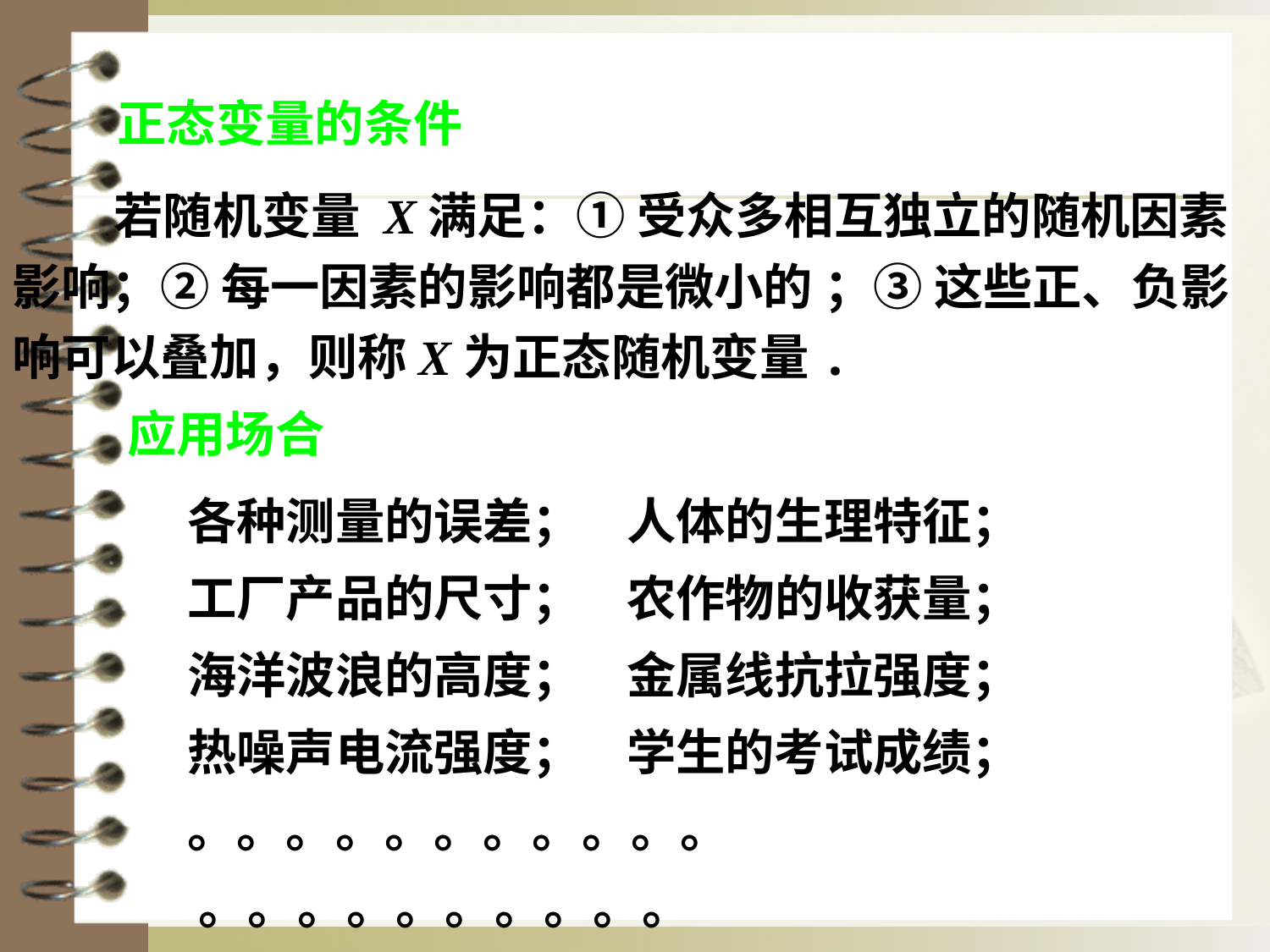

正态变量的条件
        若随机变量 X满足：① 受众多相互独立的随机因素影响；② 每一因素的影响都是微小的 ；③ 这些正、负影响可以叠加，则称X为正态随机变量.
应用场合
各种测量的误差；    人体的生理特征；
工厂产品的尺寸；    农作物的收获量；
海洋波浪的高度；    金属线抗拉强度；
热噪声电流强度；    学生的考试成绩；
。。。。。。。。。。。                   。。。。。。。。。。